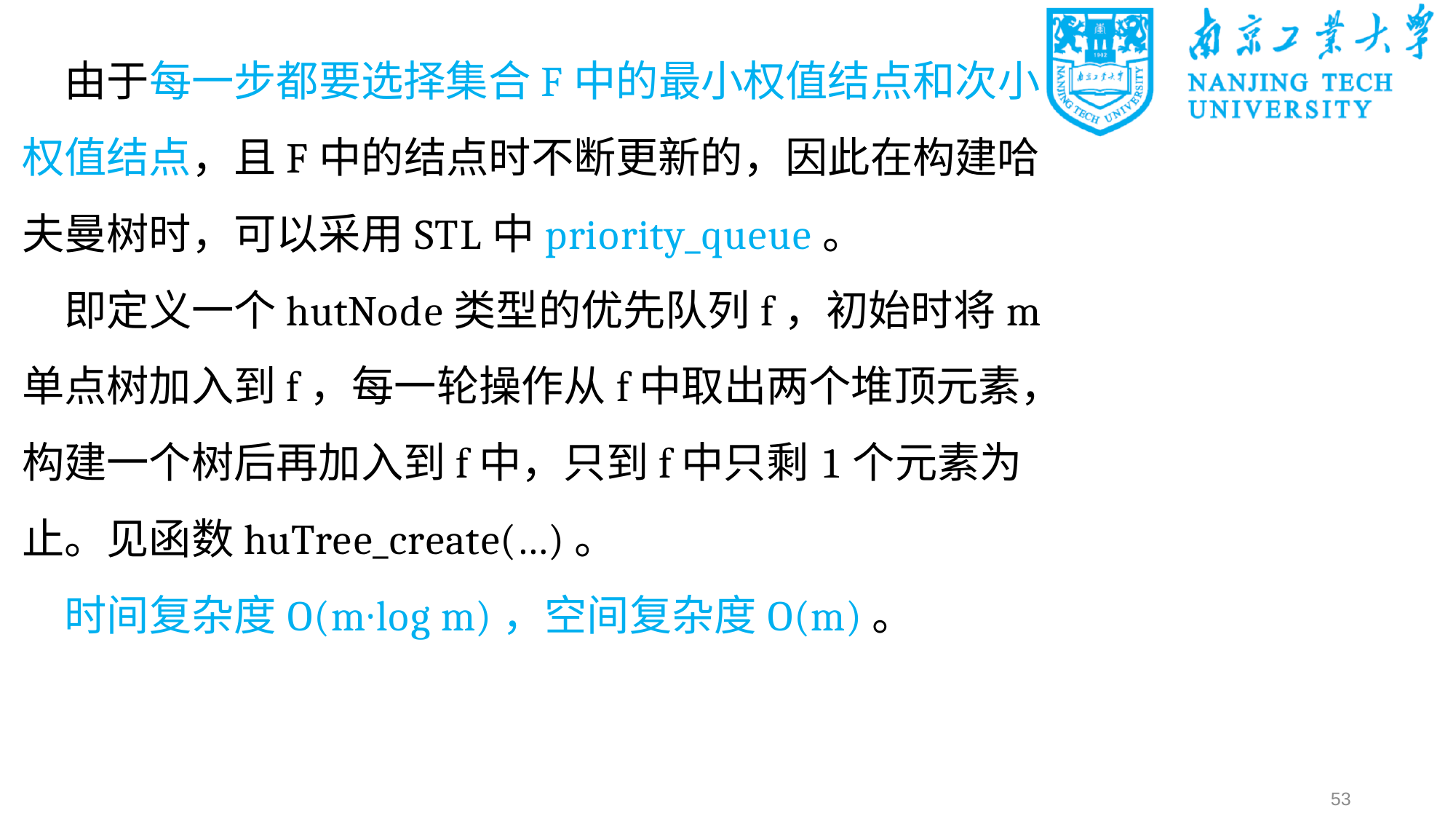

由于每一步都要选择集合F中的最小权值结点和次小权值结点，且F中的结点时不断更新的，因此在构建哈夫曼树时，可以采用STL中priority_queue。
即定义一个hutNode类型的优先队列f，初始时将m单点树加入到f，每一轮操作从f中取出两个堆顶元素，构建一个树后再加入到f中，只到f中只剩1个元素为止。见函数huTree_create(…)。
时间复杂度O(m∙log m)，空间复杂度O(m)。
53